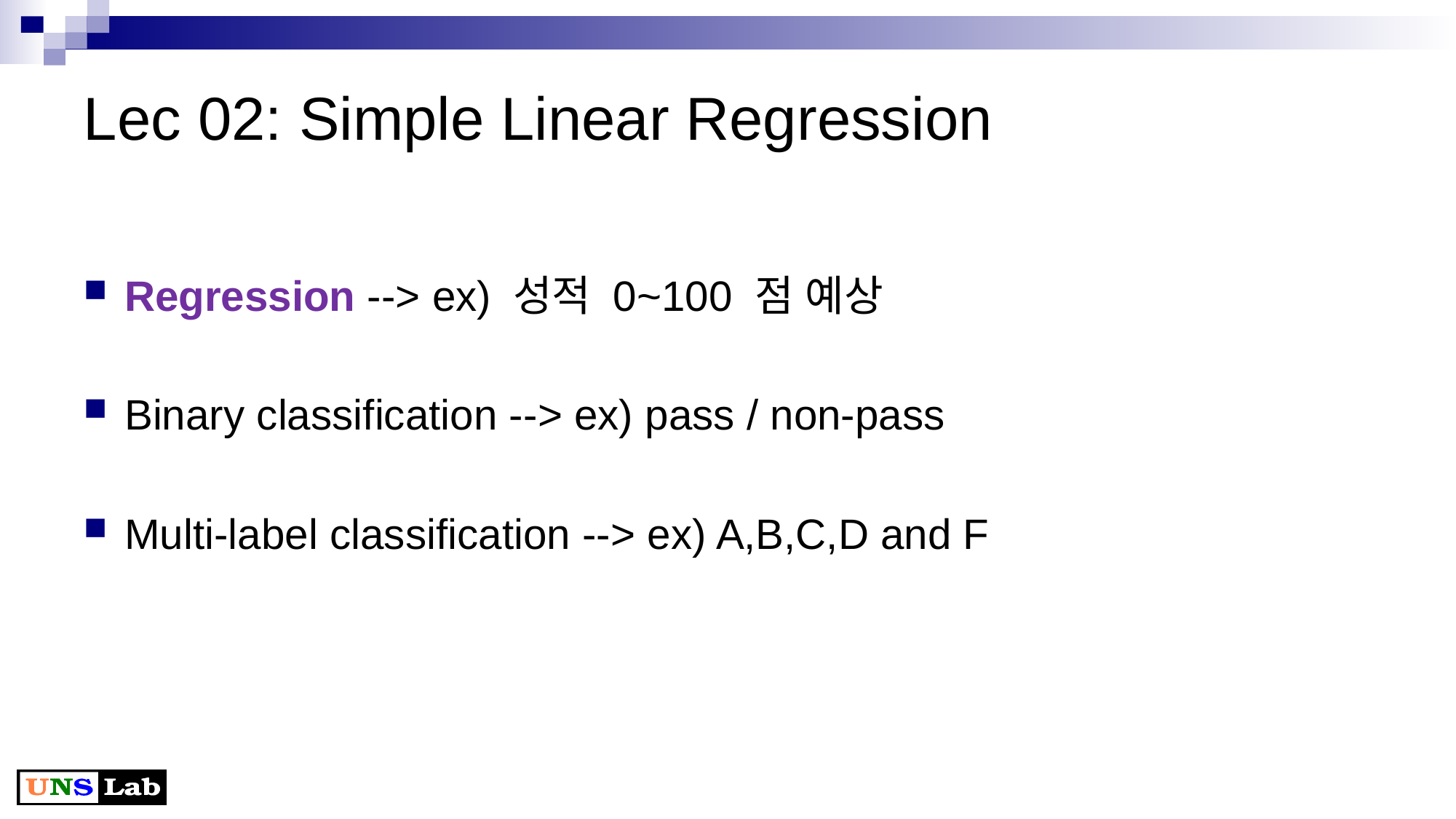

# Lec 02: Simple Linear Regression
Regression --> ex) 성적 0~100 점 예상

Binary classification --> ex) pass / non-pass

Multi-label classification --> ex) A,B,C,D and F